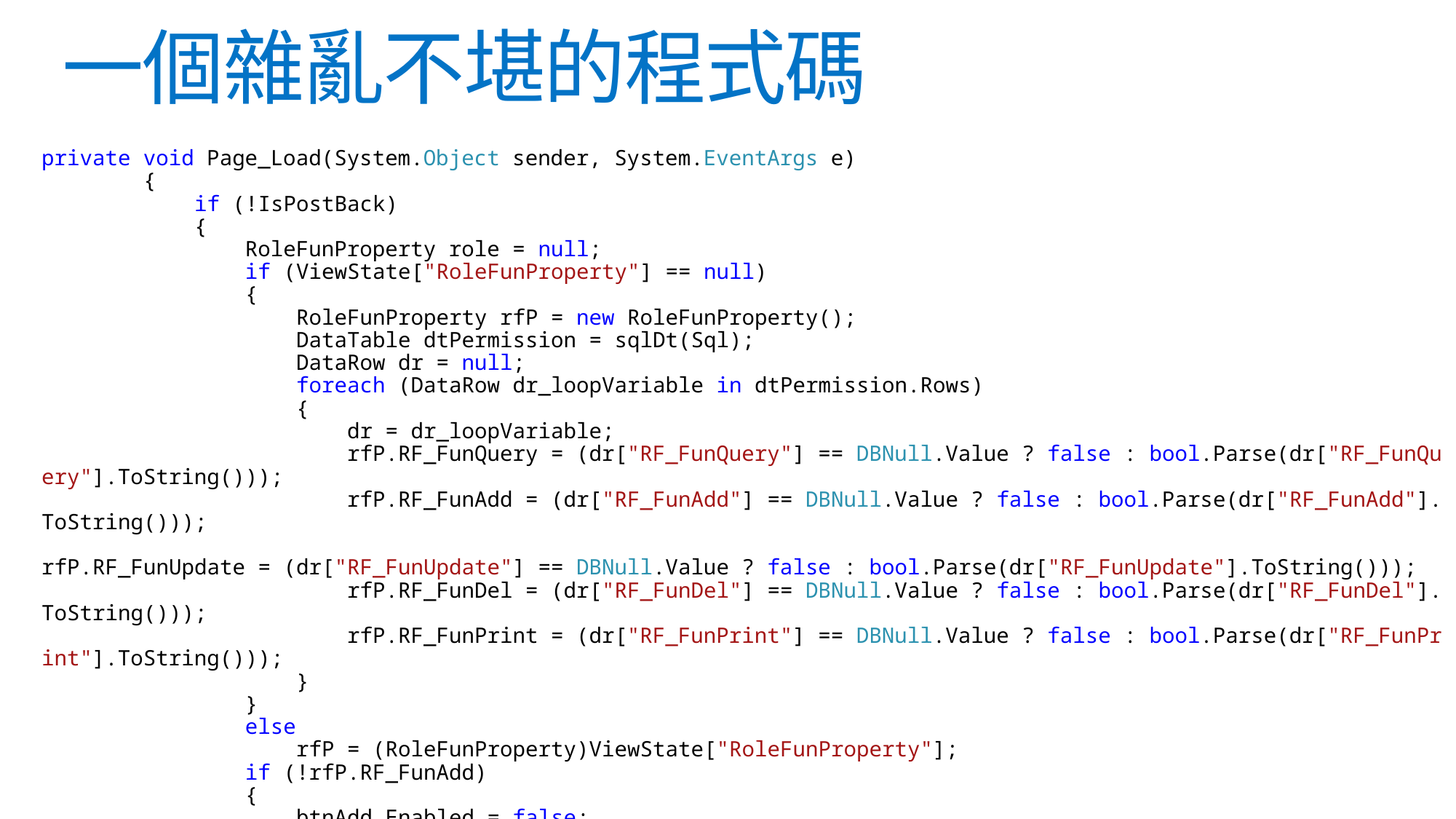

# 一個雜亂不堪的程式碼
private void Page_Load(System.Object sender, System.EventArgs e)
        {
            if (!IsPostBack)
            {
                RoleFunProperty role = null;
                if (ViewState["RoleFunProperty"] == null)
                {
                    RoleFunProperty rfP = new RoleFunProperty();
                    DataTable dtPermission = sqlDt(Sql);
                    DataRow dr = null;
                    foreach (DataRow dr_loopVariable in dtPermission.Rows)
                    {
                        dr = dr_loopVariable;
                        rfP.RF_FunQuery = (dr["RF_FunQuery"] == DBNull.Value ? false : bool.Parse(dr["RF_FunQuery"].ToString()));
                        rfP.RF_FunAdd = (dr["RF_FunAdd"] == DBNull.Value ? false : bool.Parse(dr["RF_FunAdd"].ToString()));
			     rfP.RF_FunUpdate = (dr["RF_FunUpdate"] == DBNull.Value ? false : bool.Parse(dr["RF_FunUpdate"].ToString()));
                        rfP.RF_FunDel = (dr["RF_FunDel"] == DBNull.Value ? false : bool.Parse(dr["RF_FunDel"].ToString()));
                        rfP.RF_FunPrint = (dr["RF_FunPrint"] == DBNull.Value ? false : bool.Parse(dr["RF_FunPrint"].ToString()));
                    }
                }
                else
                    rfP = (RoleFunProperty)ViewState["RoleFunProperty"];
                if (!rfP.RF_FunAdd)
                {
                    btnAdd.Enabled = false;
                    btnAdd.ToolTip = "目前使用者無新增權限";
                }
            }
        }